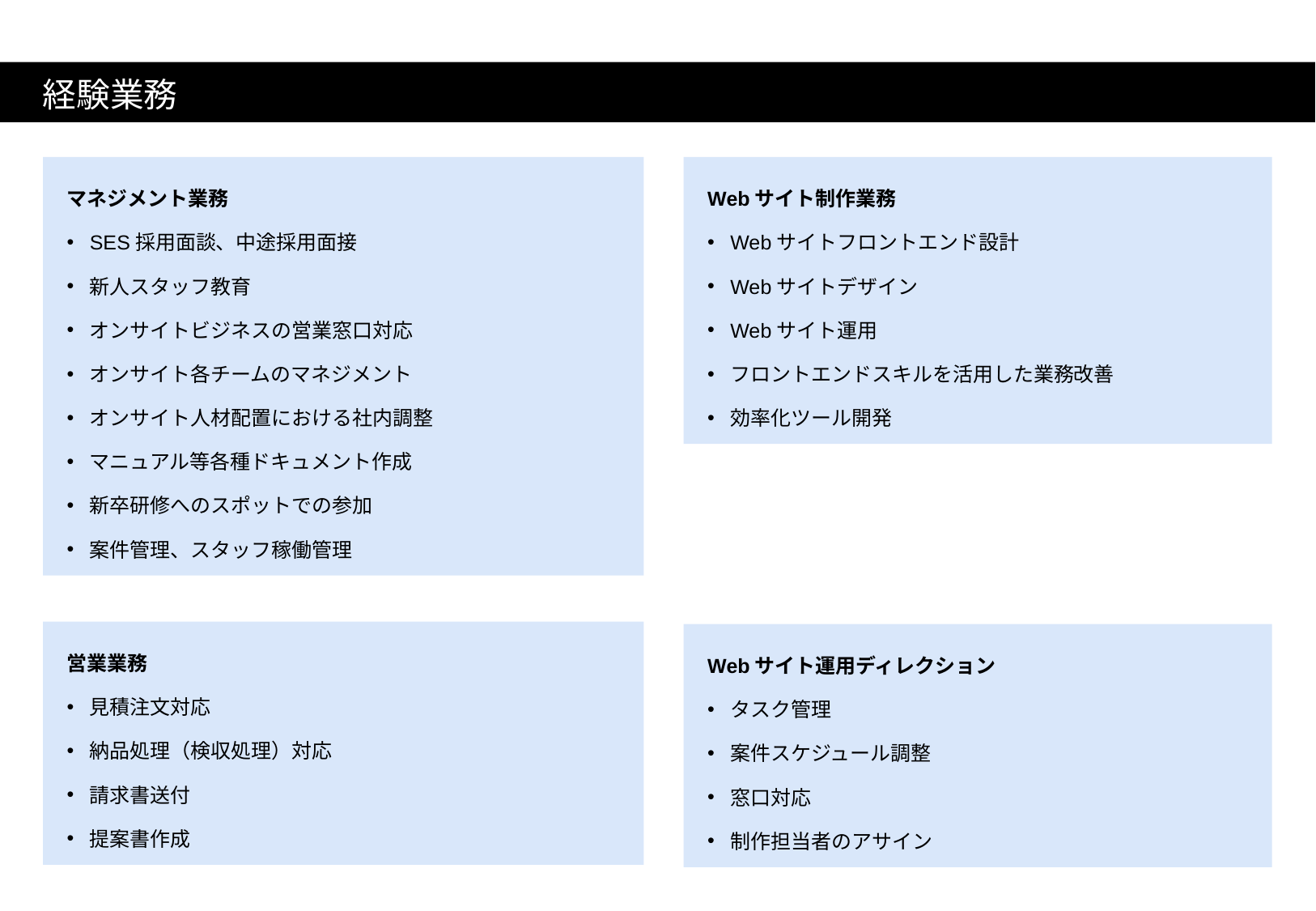

経験業務
Webサイト制作業務
Webサイトフロントエンド設計
Webサイトデザイン
Webサイト運用
フロントエンドスキルを活用した業務改善
効率化ツール開発
マネジメント業務
SES採用面談、中途採用面接
新人スタッフ教育
オンサイトビジネスの営業窓口対応
オンサイト各チームのマネジメント
オンサイト人材配置における社内調整
マニュアル等各種ドキュメント作成
新卒研修へのスポットでの参加
案件管理、スタッフ稼働管理
営業業務
見積注文対応
納品処理（検収処理）対応
請求書送付
提案書作成
Webサイト運用ディレクション
タスク管理
案件スケジュール調整
窓口対応
制作担当者のアサイン